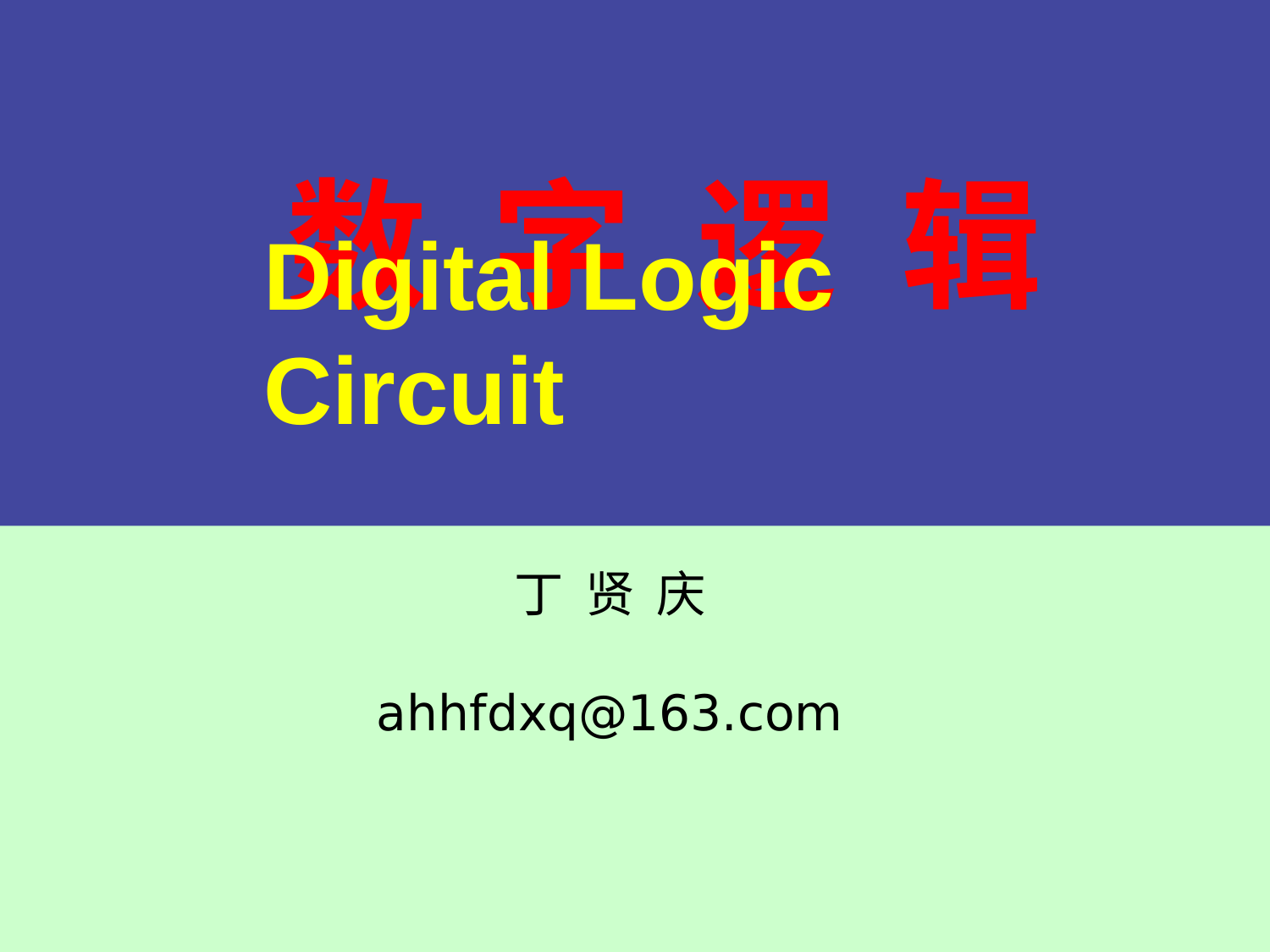

数  字  逻  辑
Digital Logic Circuit

丁  贤  庆
ahhfdxq@163.com